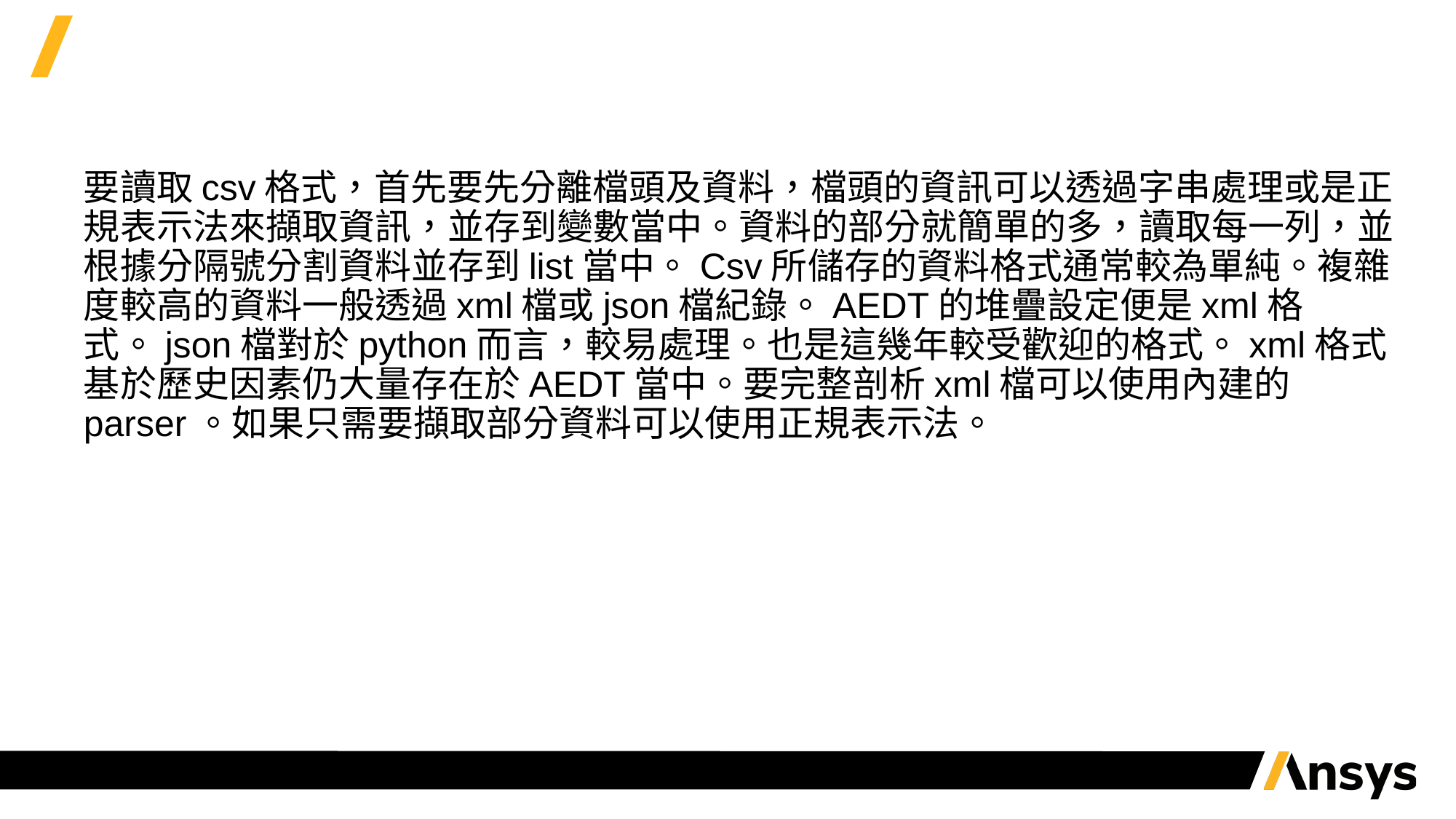

#
要讀取csv格式，首先要先分離檔頭及資料，檔頭的資訊可以透過字串處理或是正規表示法來擷取資訊，並存到變數當中。資料的部分就簡單的多，讀取每一列，並根據分隔號分割資料並存到list當中。Csv所儲存的資料格式通常較為單純。複雜度較高的資料一般透過xml檔或json檔紀錄。AEDT的堆疊設定便是xml格式。json檔對於python而言，較易處理。也是這幾年較受歡迎的格式。xml格式基於歷史因素仍大量存在於AEDT當中。要完整剖析xml檔可以使用內建的parser。如果只需要擷取部分資料可以使用正規表示法。